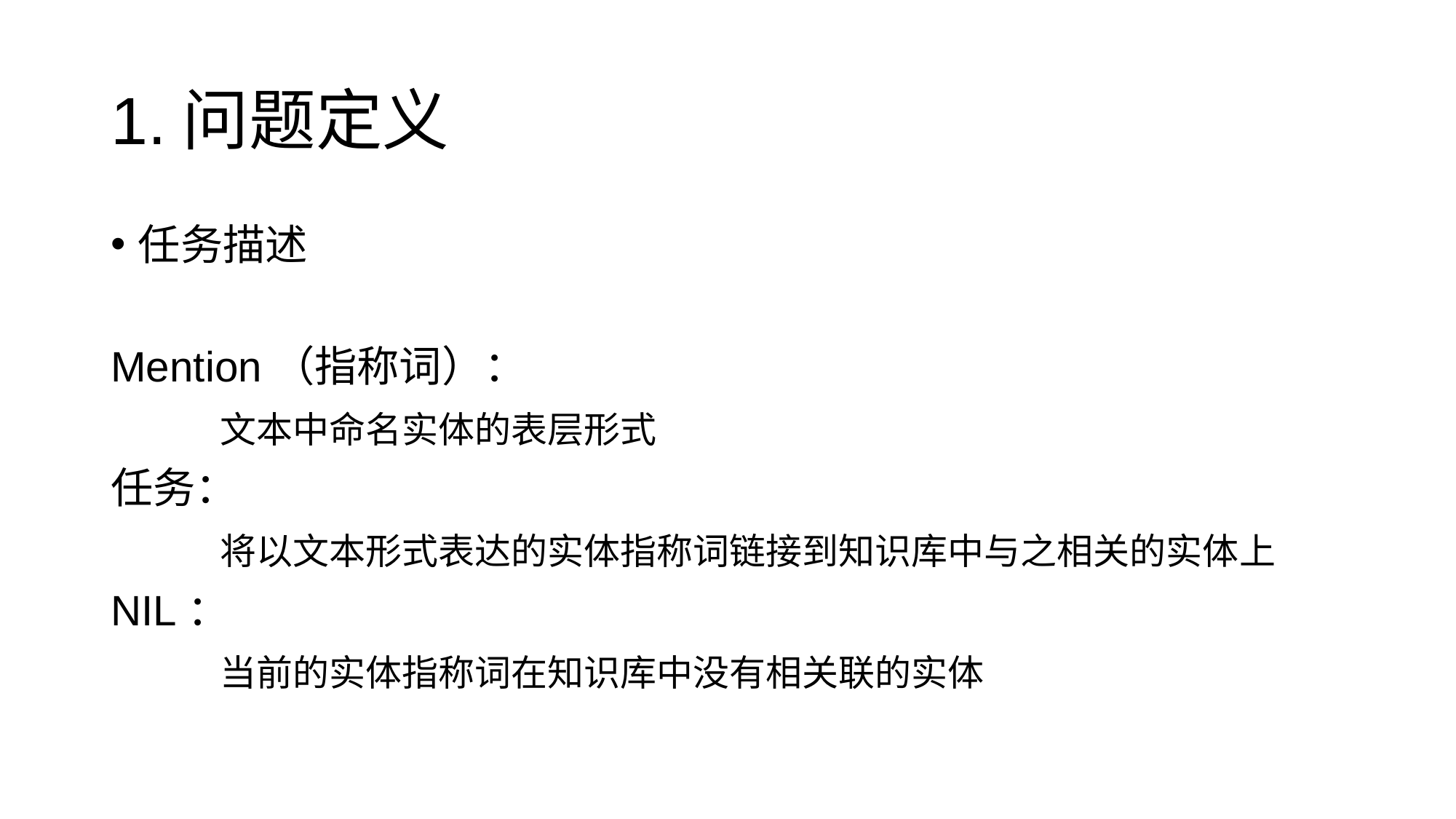

# 1.问题定义
任务描述

Mention（指称词）：
	文本中命名实体的表层形式
任务：
	将以文本形式表达的实体指称词链接到知识库中与之相关的实体上
NIL：
	当前的实体指称词在知识库中没有相关联的实体